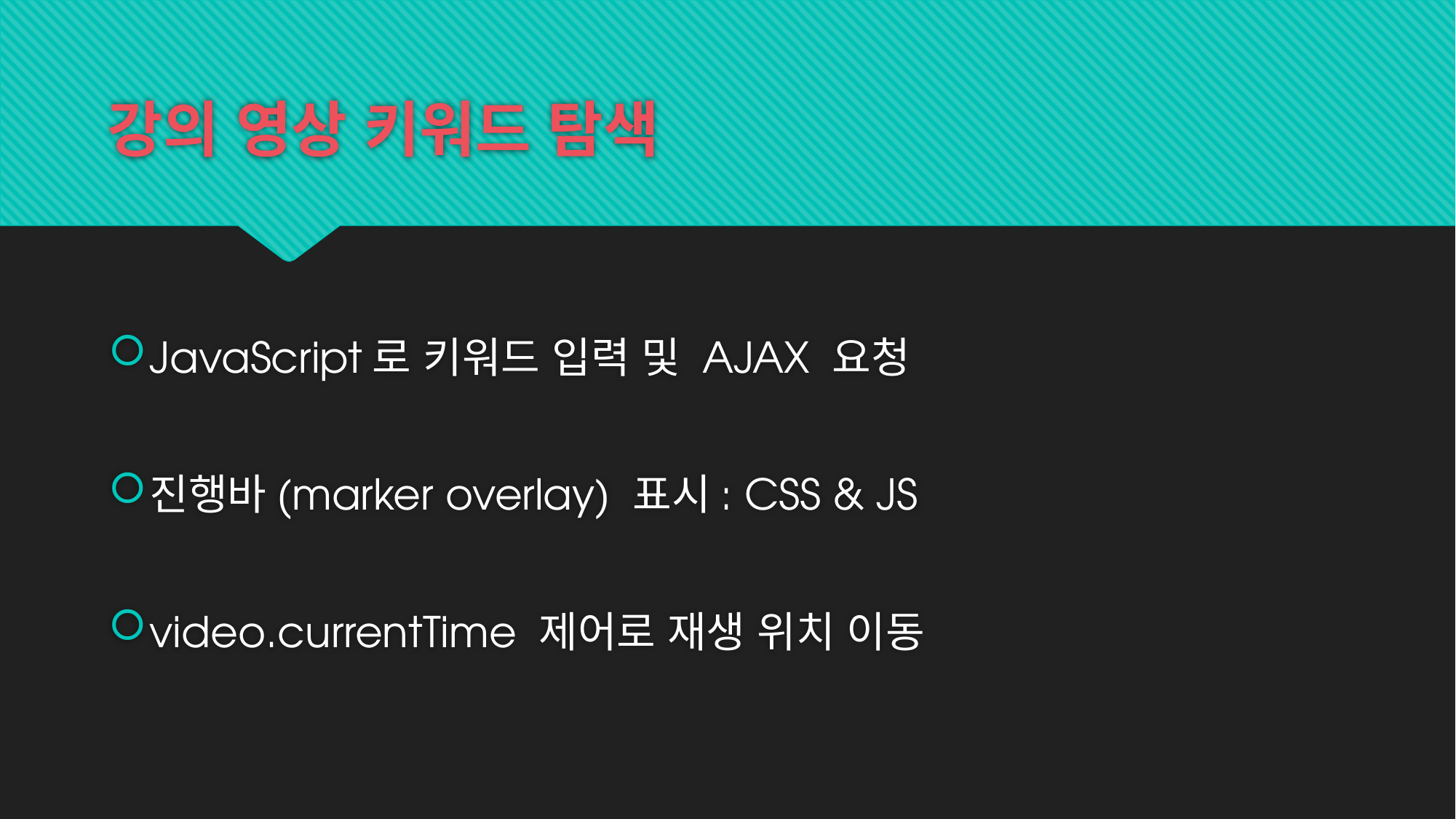

# 강의 영상 키워드 탐색

JavaScript로 키워드 입력 및 AJAX 요청

진행바(marker overlay) 표시: CSS & JS

video.currentTime 제어로 재생 위치 이동